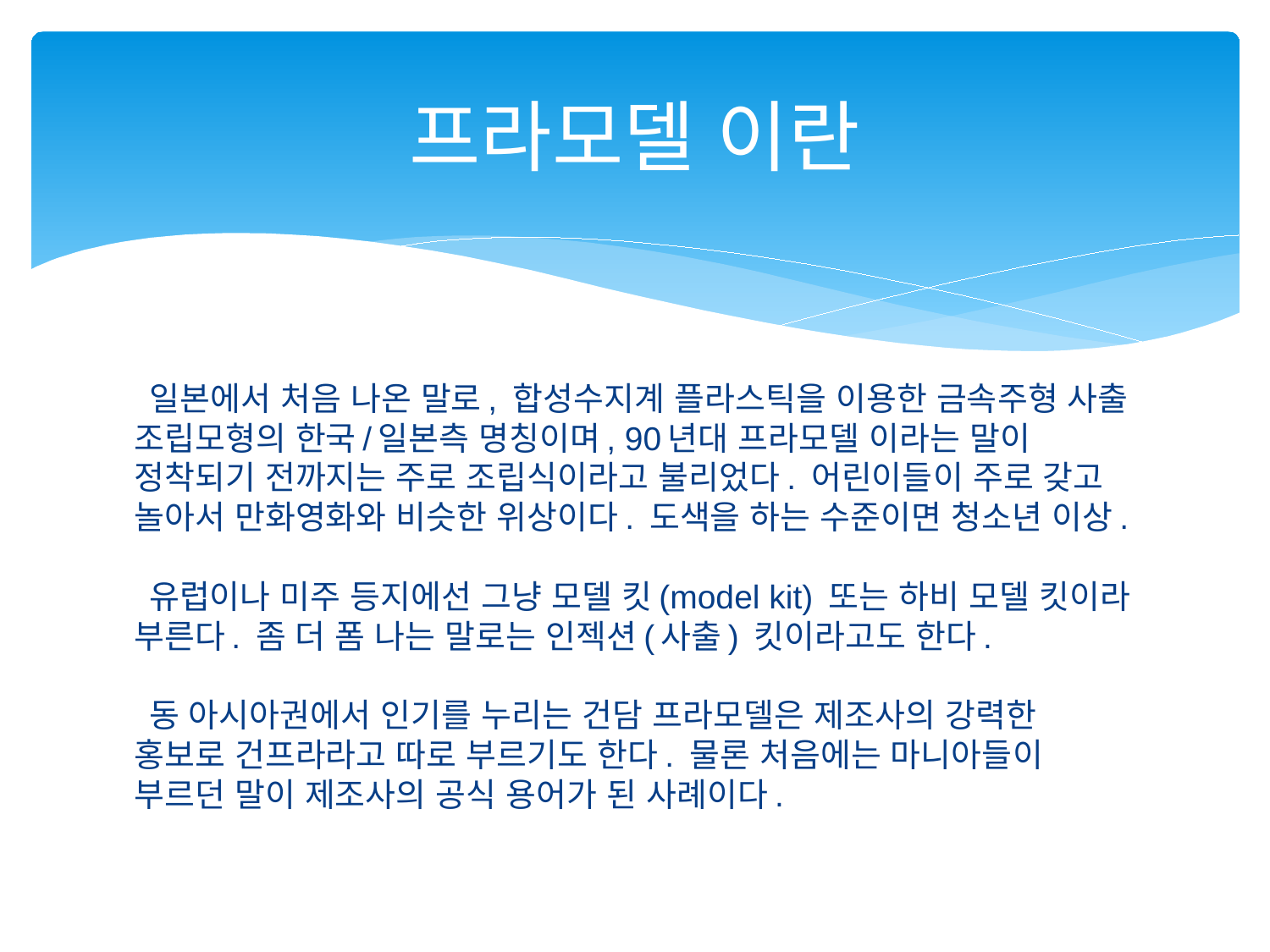

# 프라모델 이란
 일본에서 처음 나온 말로, 합성수지계 플라스틱을 이용한 금속주형 사출 조립모형의 한국/일본측 명칭이며, 90년대 프라모델 이라는 말이 정착되기 전까지는 주로 조립식이라고 불리었다. 어린이들이 주로 갖고 놀아서 만화영화와 비슷한 위상이다. 도색을 하는 수준이면 청소년 이상.
 유럽이나 미주 등지에선 그냥 모델 킷(model kit) 또는 하비 모델 킷이라 부른다. 좀 더 폼 나는 말로는 인젝션(사출) 킷이라고도 한다.
 동 아시아권에서 인기를 누리는 건담 프라모델은 제조사의 강력한 홍보로 건프라라고 따로 부르기도 한다. 물론 처음에는 마니아들이 부르던 말이 제조사의 공식 용어가 된 사례이다.